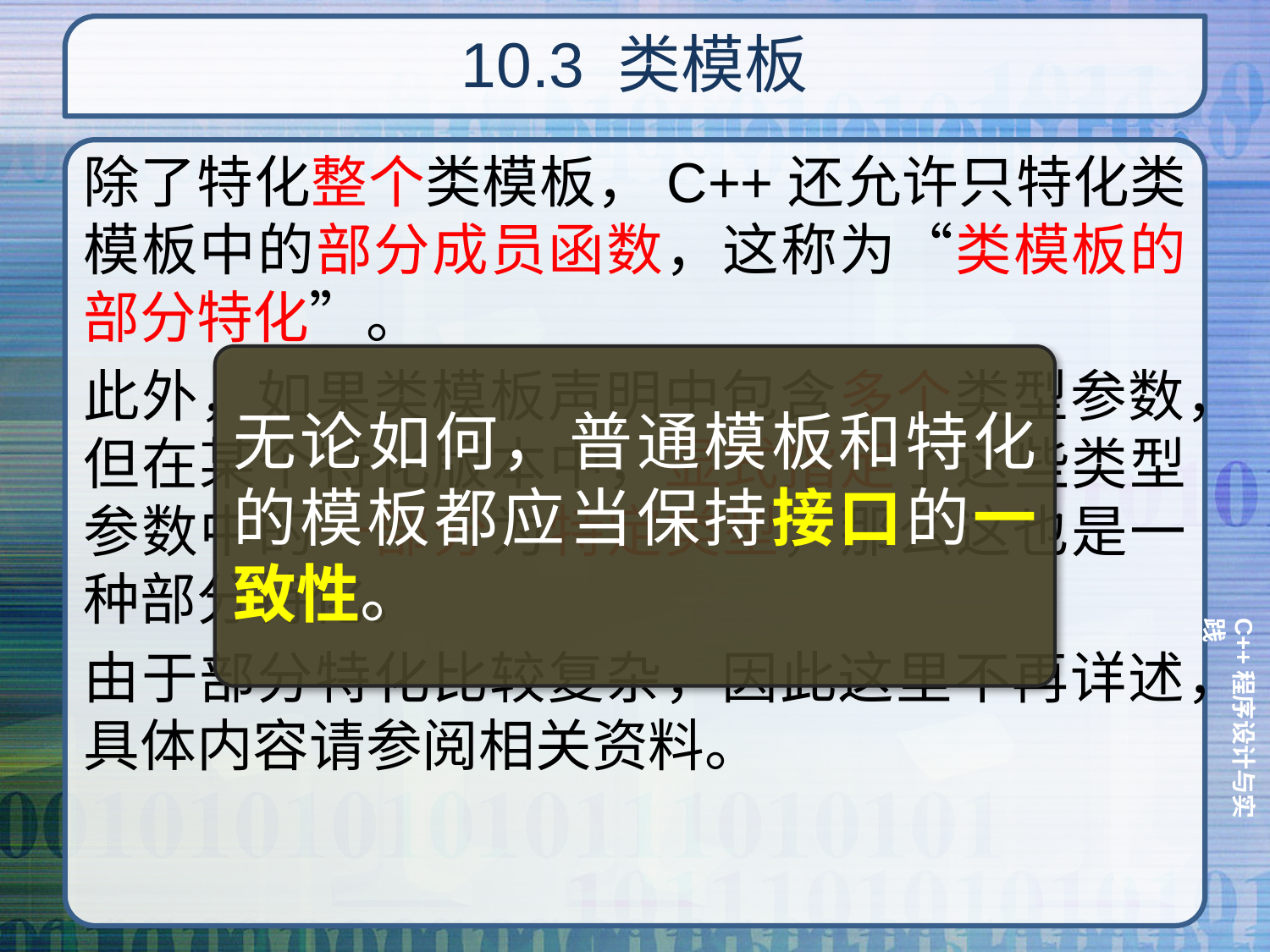

# 10.3 类模板
除了特化整个类模板，C++还允许只特化类模板中的部分成员函数，这称为“类模板的部分特化”。
此外，如果类模板声明中包含多个类型参数，但在某个特化版本中，显式指定了这些类型参数中的一部分为特定类型，那么这也是一种部分特化。
由于部分特化比较复杂，因此这里不再详述，具体内容请参阅相关资料。
无论如何，普通模板和特化的模板都应当保持接口的一致性。